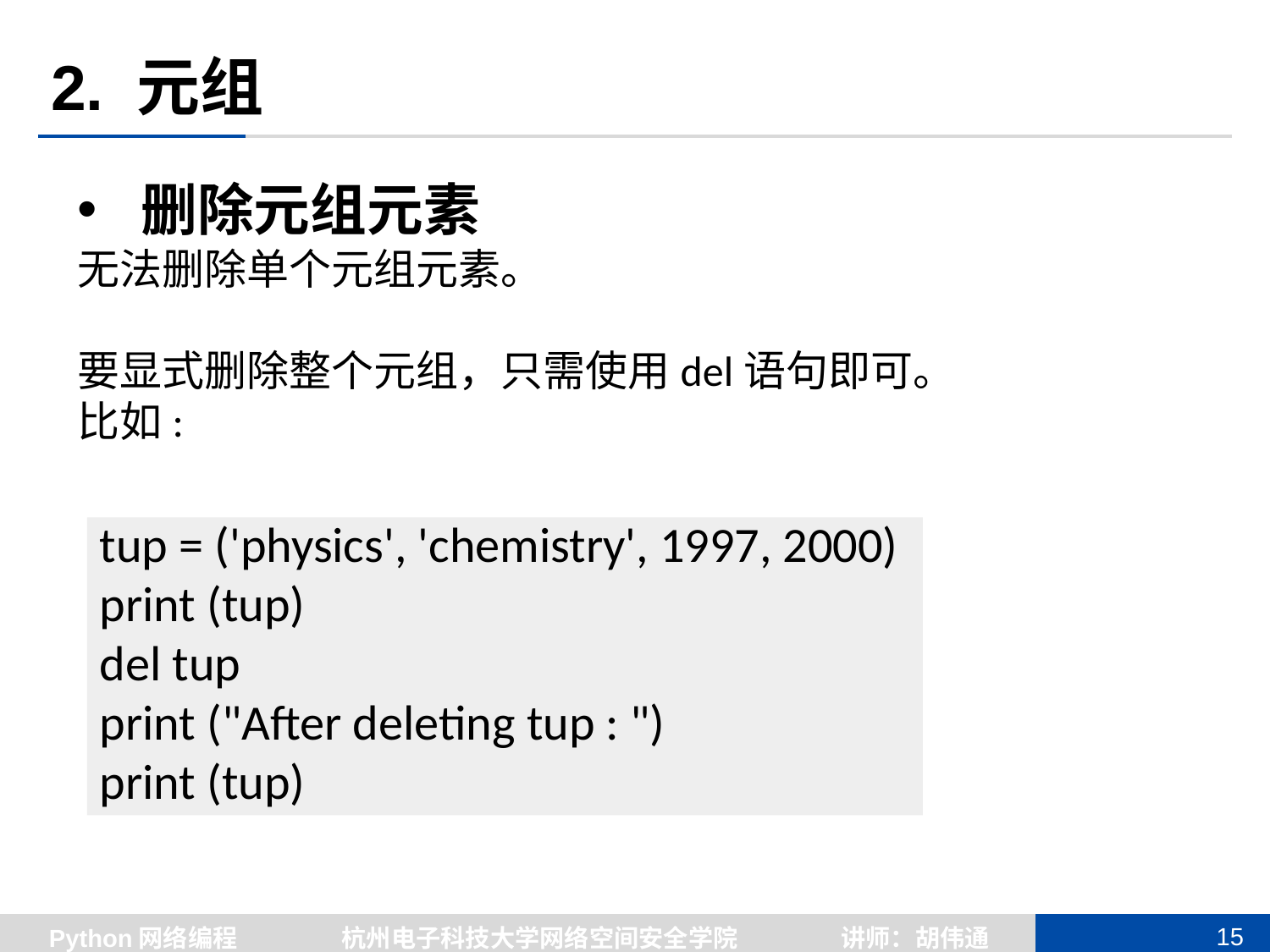

# 2. 元组
删除元组元素
无法删除单个元组元素。

要显式删除整个元组，只需使用del语句即可。
比如:
tup = ('physics', 'chemistry', 1997, 2000)
print (tup)
del tup
print ("After deleting tup : ")
print (tup)